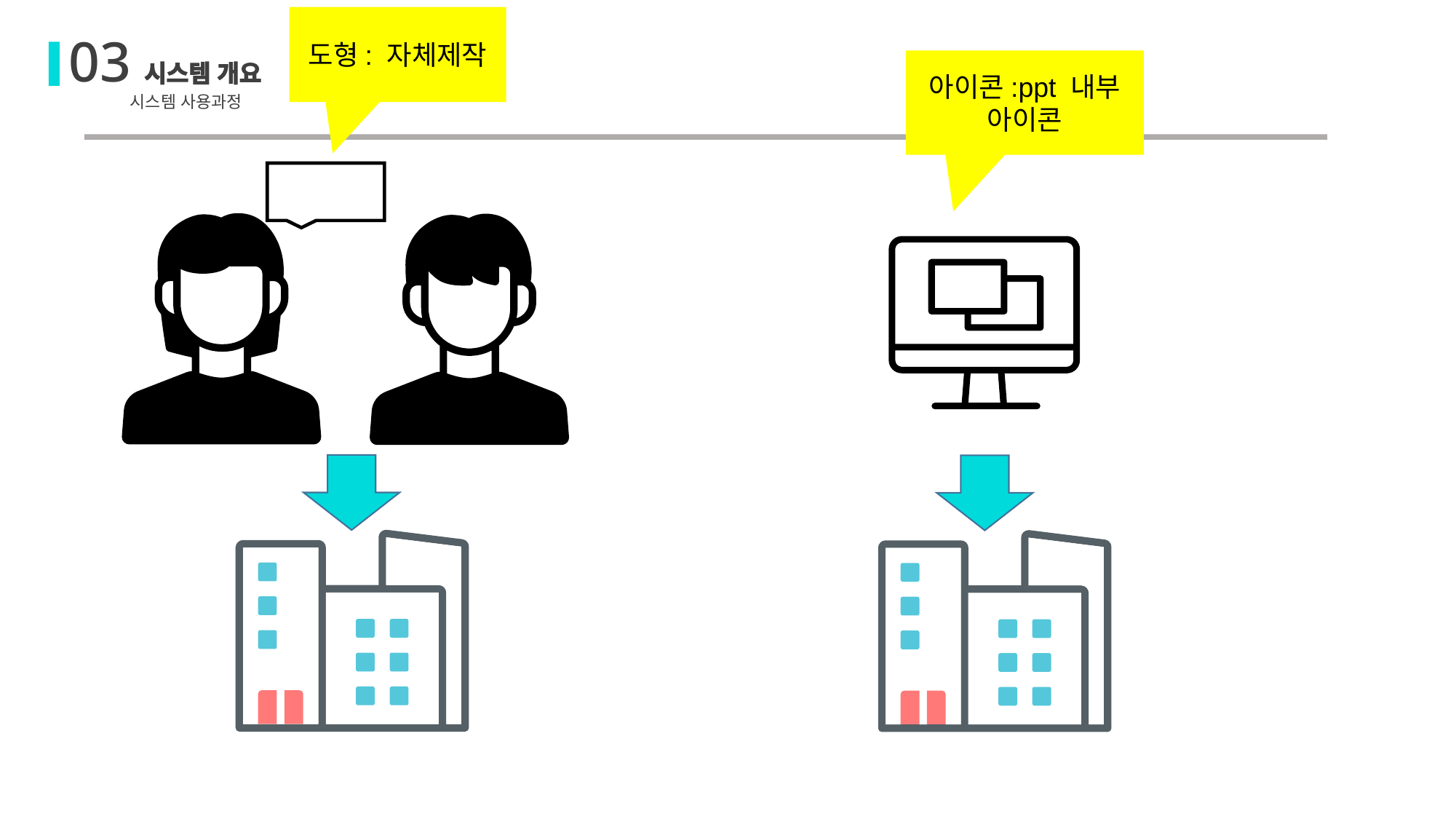

도형: 자체제작
03시스템 개요

시스템 사용과정
아이콘:ppt 내부 아이콘